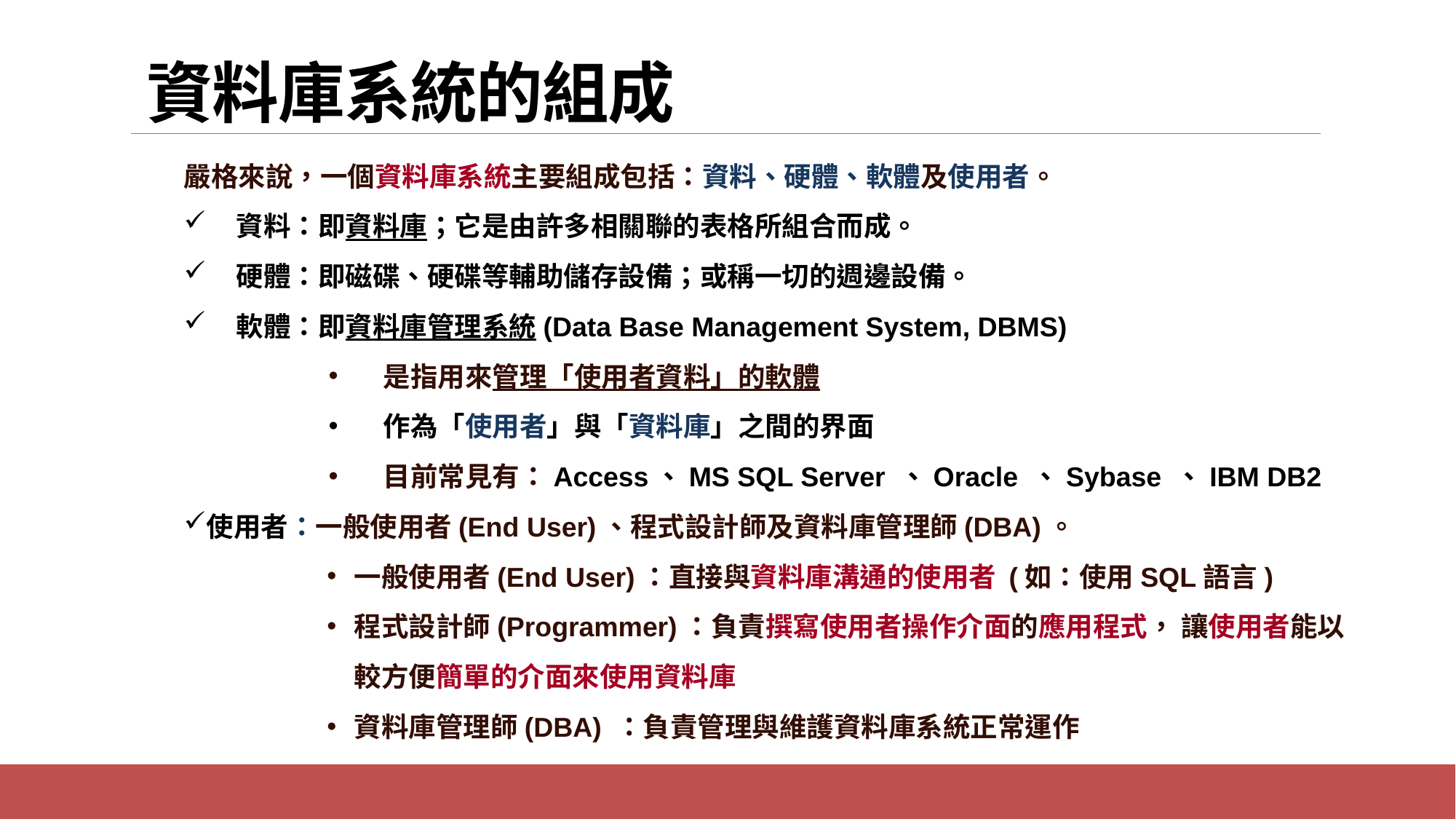

# 資料庫系統的組成
嚴格來說，一個資料庫系統主要組成包括：資料、硬體、軟體及使用者。
資料：即資料庫；它是由許多相關聯的表格所組合而成。
硬體：即磁碟、硬碟等輔助儲存設備；或稱一切的週邊設備。
軟體：即資料庫管理系統(Data Base Management System, DBMS)
是指用來管理「使用者資料」的軟體
作為「使用者」與「資料庫」之間的界面
目前常見有：Access、MS SQL Server 、Oracle 、Sybase 、IBM DB2
使用者：一般使用者(End User)、程式設計師及資料庫管理師(DBA)。
一般使用者(End User)：直接與資料庫溝通的使用者 (如：使用SQL語言)
程式設計師(Programmer)：負責撰寫使用者操作介面的應用程式， 讓使用者能以較方便簡單的介面來使用資料庫
資料庫管理師(DBA) ：負責管理與維護資料庫系統正常運作